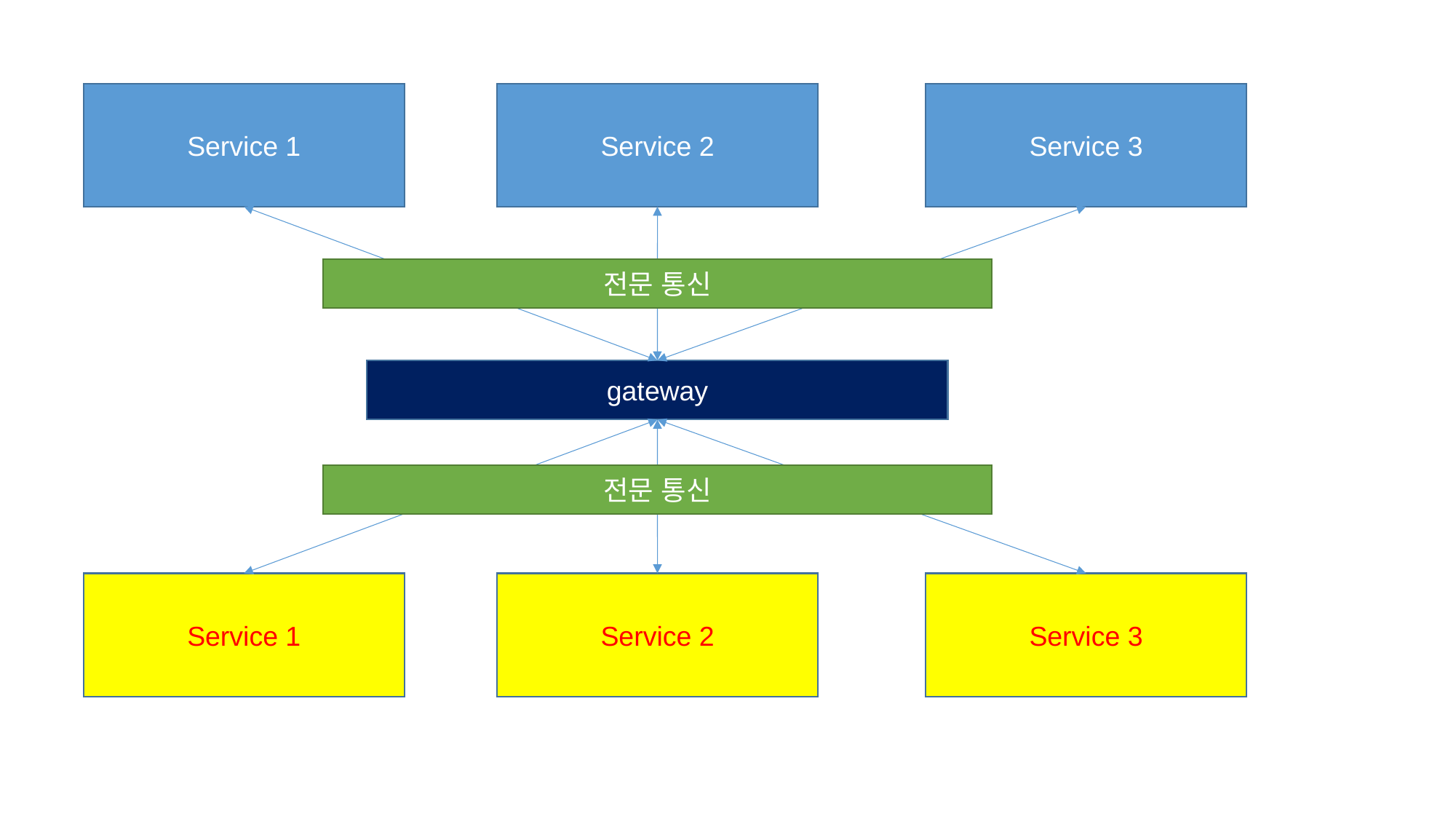

Service 3
Service 2
Service 1
전문 통신
gateway
전문 통신
Service 3
Service 2
Service 1